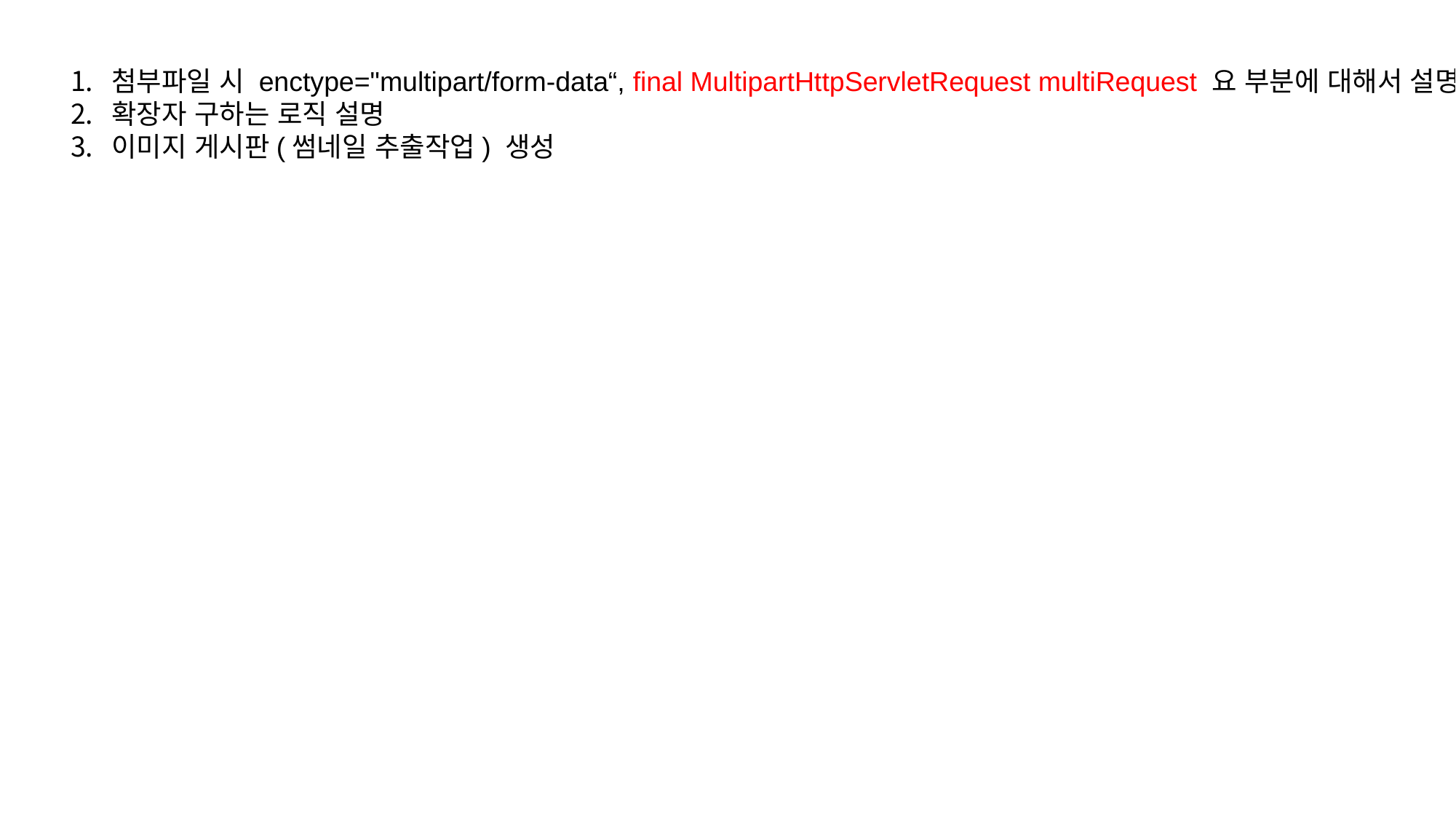

첨부파일 시 enctype="multipart/form-data“, final MultipartHttpServletRequest multiRequest 요 부분에 대해서 설명
확장자 구하는 로직 설명
이미지 게시판(썸네일 추출작업) 생성